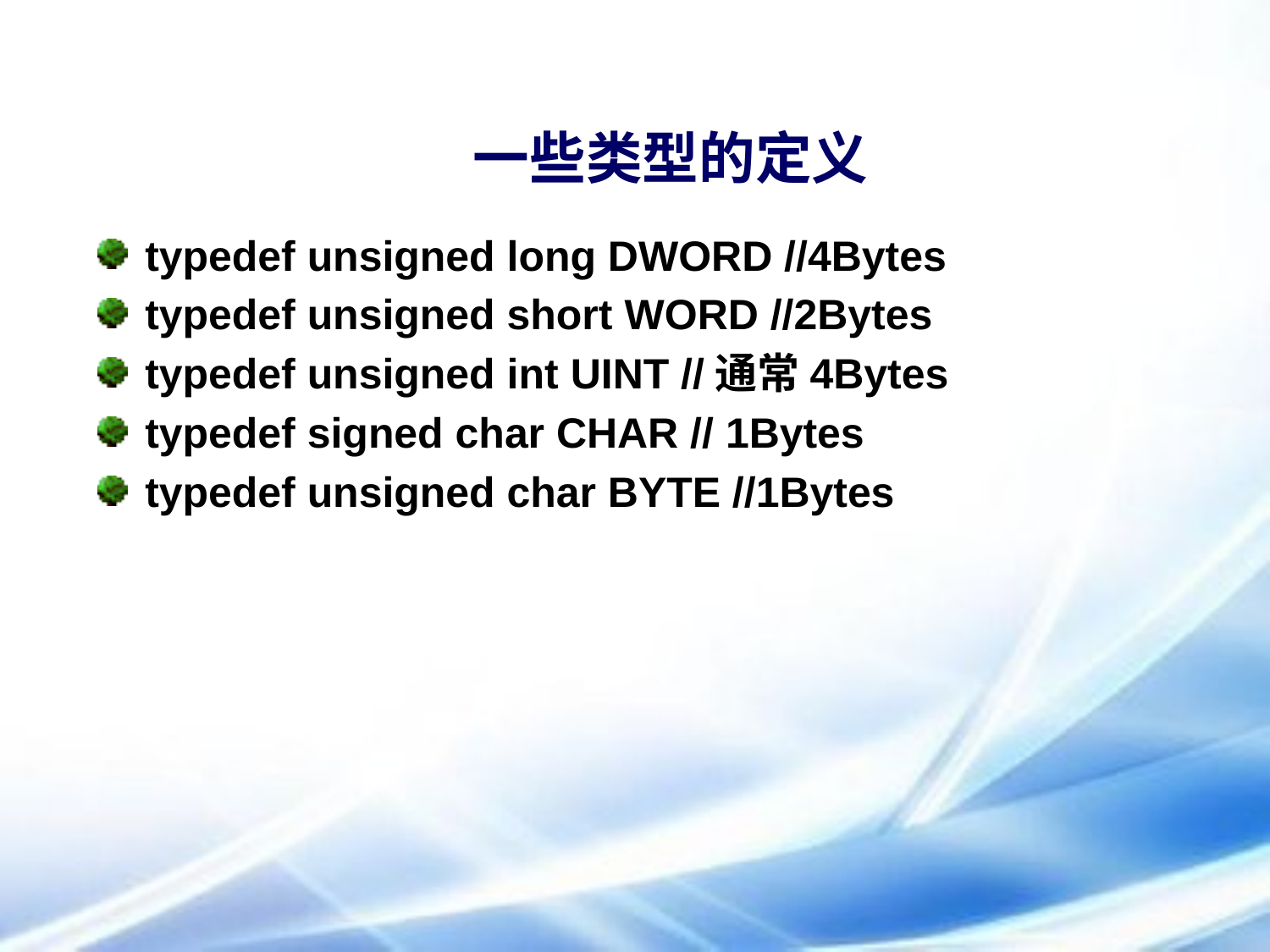

# 一些类型的定义
typedef unsigned long DWORD //4Bytes
typedef unsigned short WORD //2Bytes
typedef unsigned int UINT //通常4Bytes
typedef signed char CHAR // 1Bytes
typedef unsigned char BYTE //1Bytes